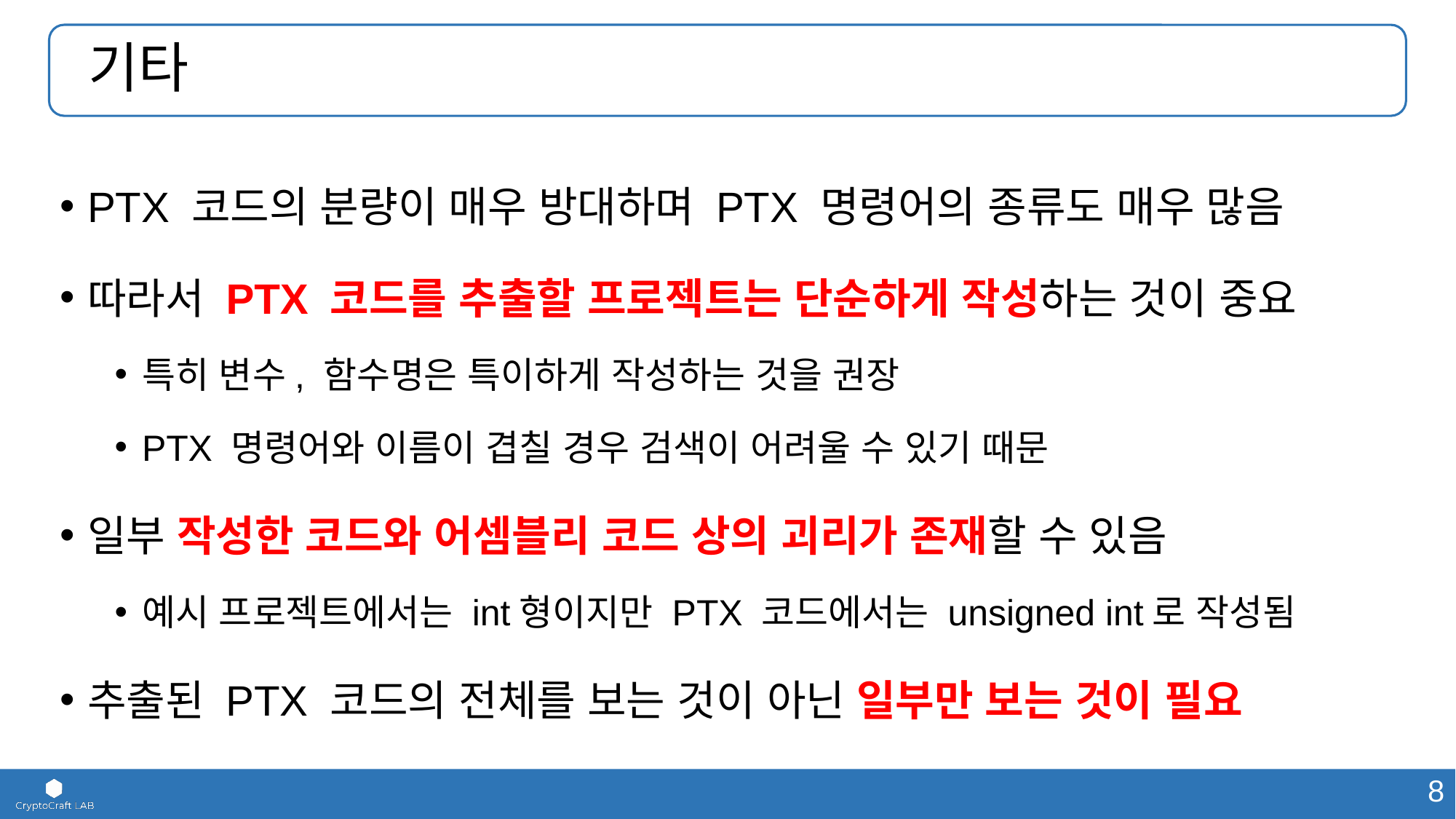

# 기타
PTX 코드의 분량이 매우 방대하며 PTX 명령어의 종류도 매우 많음
따라서 PTX 코드를 추출할 프로젝트는 단순하게 작성하는 것이 중요
특히 변수, 함수명은 특이하게 작성하는 것을 권장
PTX 명령어와 이름이 겹칠 경우 검색이 어려울 수 있기 때문
일부 작성한 코드와 어셈블리 코드 상의 괴리가 존재할 수 있음
예시 프로젝트에서는 int형이지만 PTX 코드에서는 unsigned int로 작성됨
추출된 PTX 코드의 전체를 보는 것이 아닌 일부만 보는 것이 필요